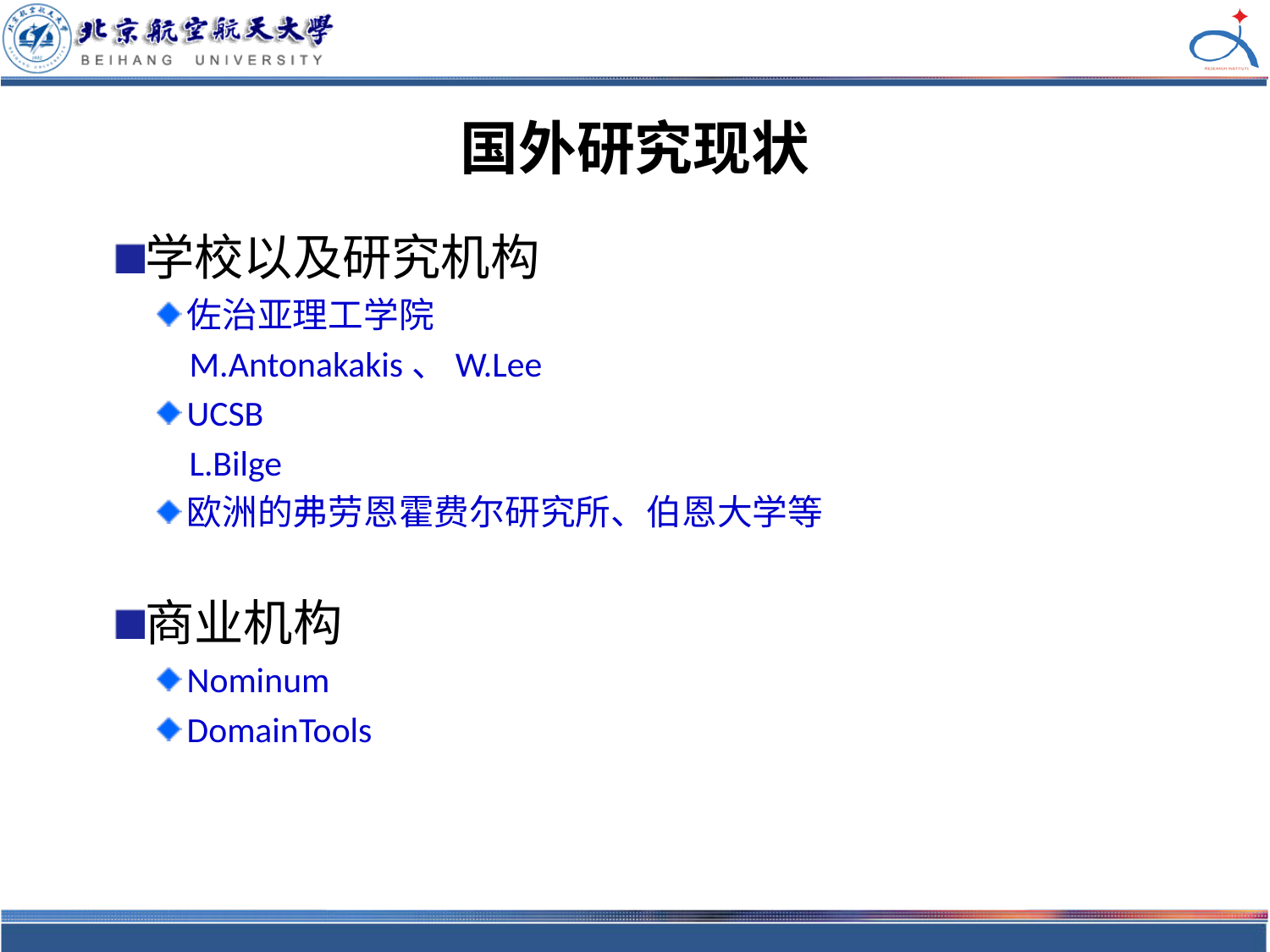

# 国外研究现状
学校以及研究机构
佐治亚理工学院
    M.Antonakakis、W.Lee
UCSB
    L.Bilge
欧洲的弗劳恩霍费尔研究所、伯恩大学等

商业机构
Nominum
DomainTools